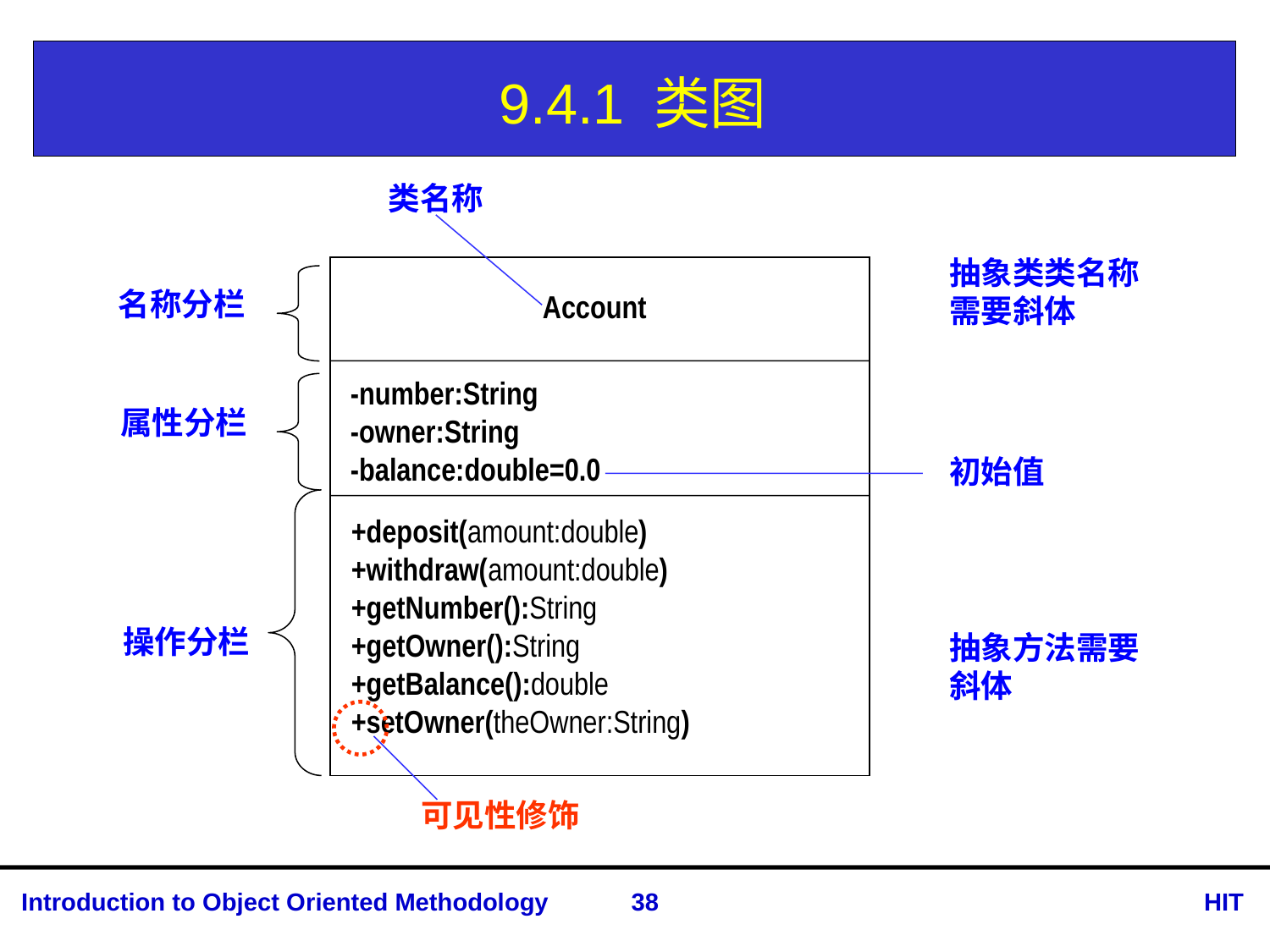

# 9.4.1 类图
类名称

抽象类类名称需要斜体

Account

-number:String
-owner:String
-balance:double=0.0

+deposit(amount:double)
+withdraw(amount:double)
+getNumber():String
+getOwner():String
+getBalance():double
+setOwner(theOwner:String)

名称分栏

属性分栏
初始值

操作分栏
抽象方法需要斜体

可见性修饰